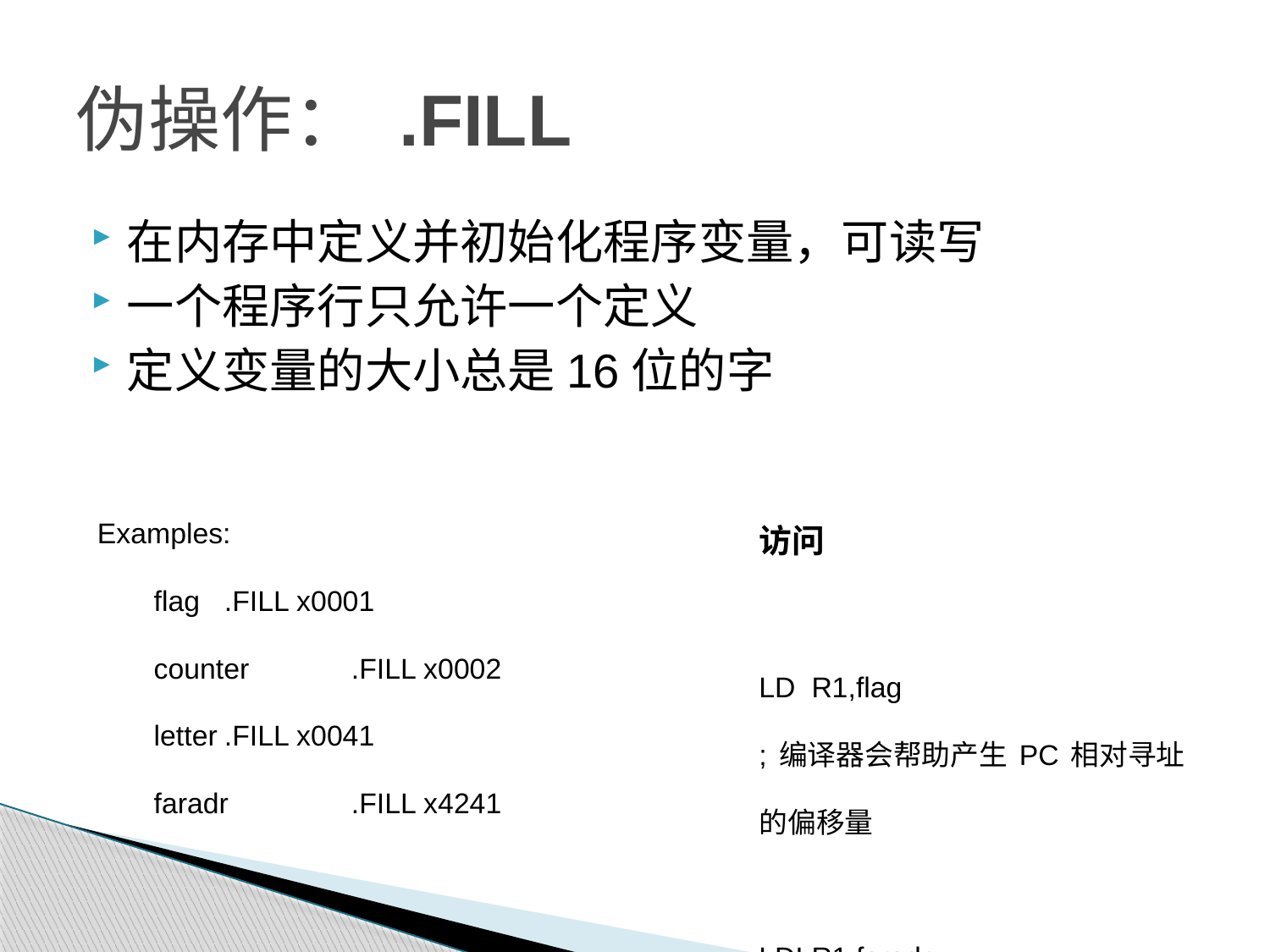

# 伪操作： .FILL
在内存中定义并初始化程序变量，可读写
一个程序行只允许一个定义
定义变量的大小总是16位的字

Examples:
       flag	.FILL x0001
       counter	.FILL x0002
       letter	.FILL x0041
       faradr	.FILL x4241

访问

LD  R1,flag
;编译器会帮助产生PC相对寻址的偏移量

LDI R1,faradr
;编译器会帮助产生PC相对寻址的偏移量